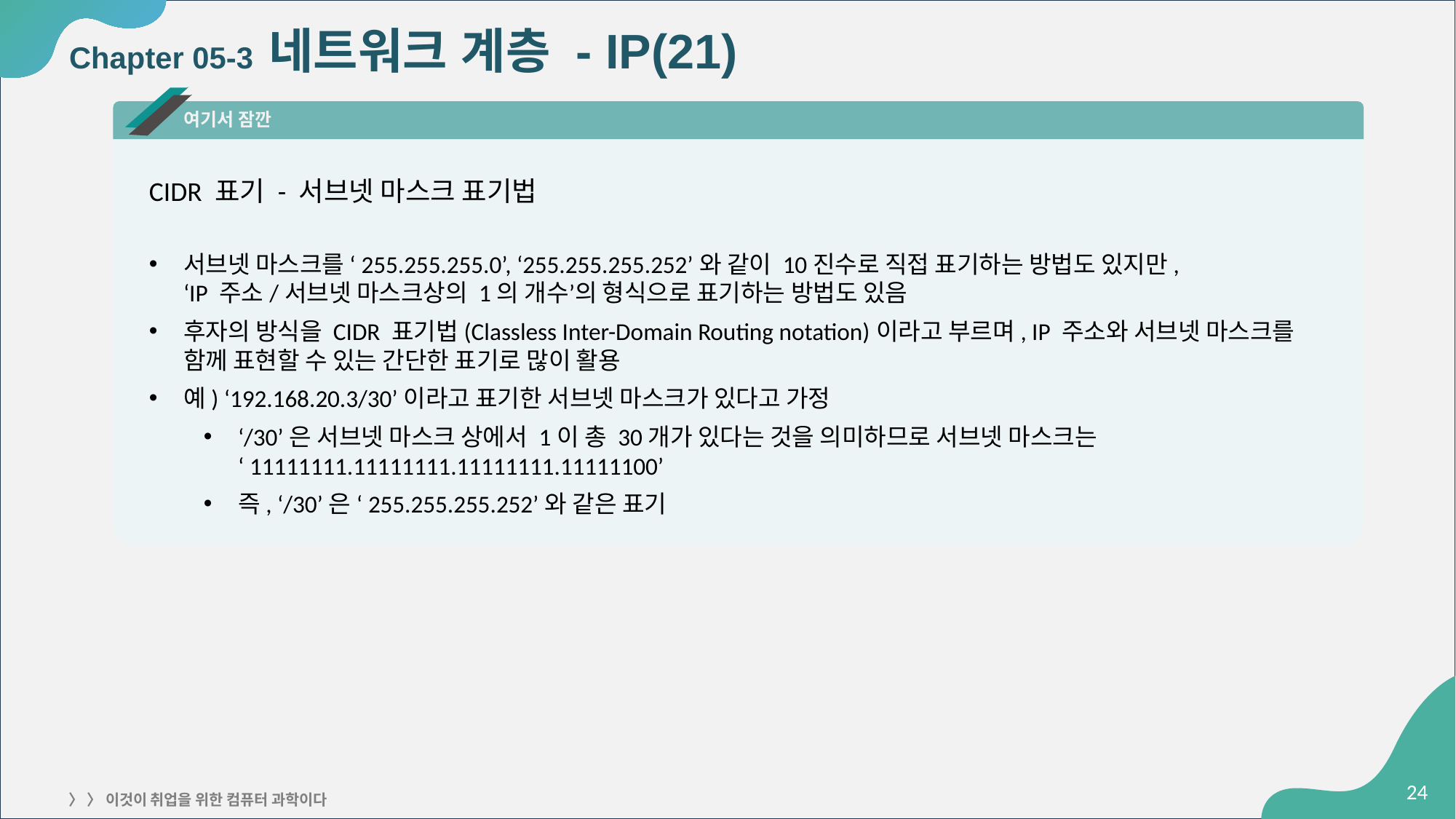

# Chapter 05-3 네트워크 계층 - IP(21)

여기서 잠깐

CIDR 표기 - 서브넷 마스크 표기법

서브넷 마스크를 ‘255.255.255.0’, ‘255.255.255.252’와 같이 10진수로 직접 표기하는 방법도 있지만,
‘IP 주소/서브넷 마스크상의 1의 개수’의 형식으로 표기하는 방법도 있음
후자의 방식을 CIDR 표기법(Classless Inter-Domain Routing notation)이라고 부르며, IP 주소와 서브넷 마스크를 함께 표현할 수 있는 간단한 표기로 많이 활용
예) ‘192.168.20.3/30’이라고 표기한 서브넷 마스크가 있다고 가정
‘/30’은 서브넷 마스크 상에서 1이 총 30개가 있다는 것을 의미하므로 서브넷 마스크는 ‘11111111.11111111.11111111.11111100’
즉, ‘/30’은 ‘255.255.255.252’와 같은 표기
24
〉 〉 이것이 취업을 위한 컴퓨터 과학이다